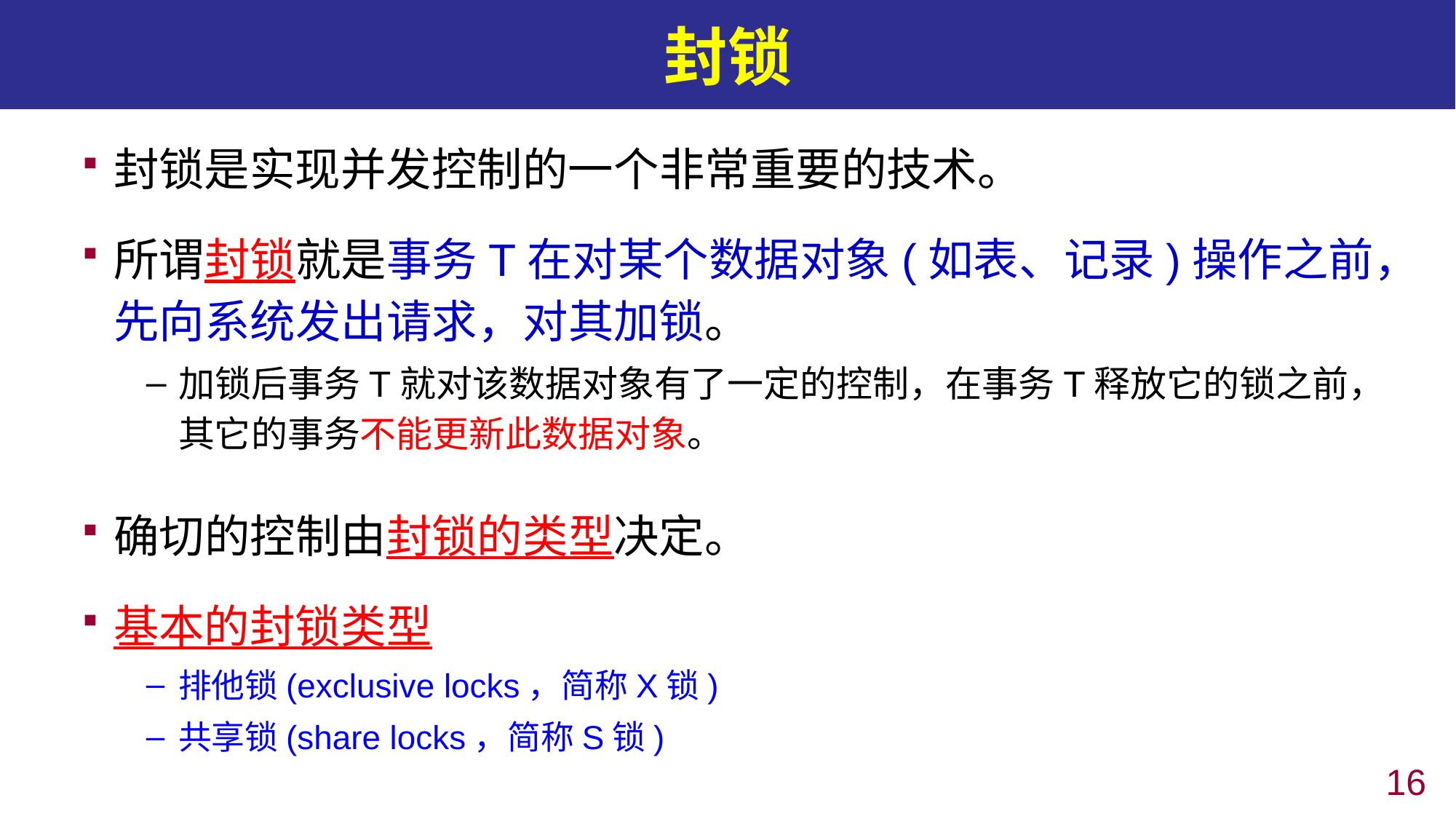

# 封锁
封锁是实现并发控制的一个非常重要的技术。

所谓封锁就是事务T在对某个数据对象(如表、记录)操作之前，先向系统发出请求，对其加锁。
加锁后事务T就对该数据对象有了一定的控制，在事务T释放它的锁之前，其它的事务不能更新此数据对象。

确切的控制由封锁的类型决定。

基本的封锁类型
排他锁(exclusive locks，简称X锁)
共享锁(share locks，简称S锁)
16